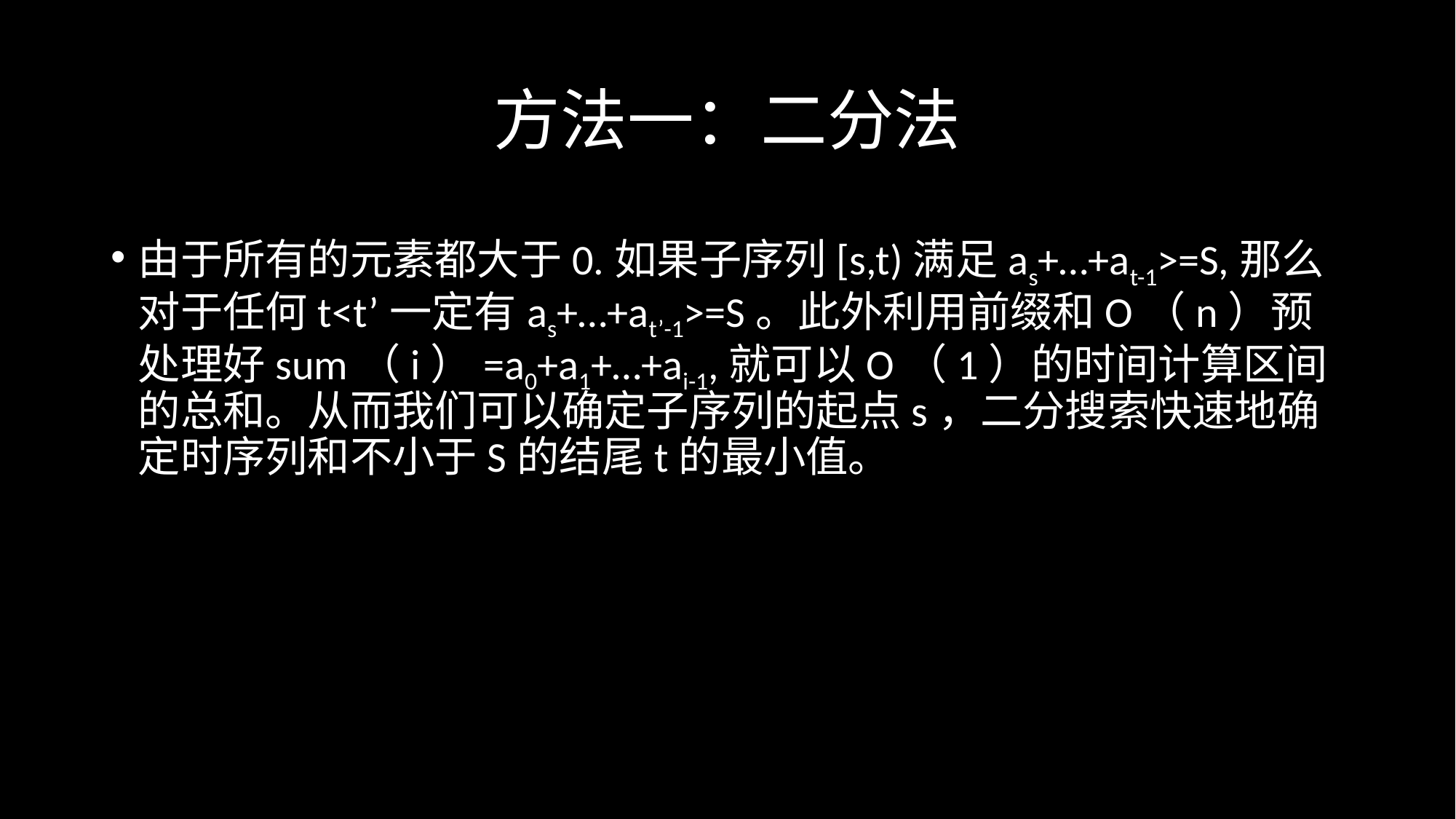

# 方法一：二分法
由于所有的元素都大于0.如果子序列[s,t)满足as+…+at-1>=S,那么对于任何t<t’一定有as+…+at’-1>=S。此外利用前缀和O（n）预处理好sum（i）=a0+a1+…+ai-1,就可以O（1）的时间计算区间的总和。从而我们可以确定子序列的起点s，二分搜索快速地确定时序列和不小于S的结尾t的最小值。